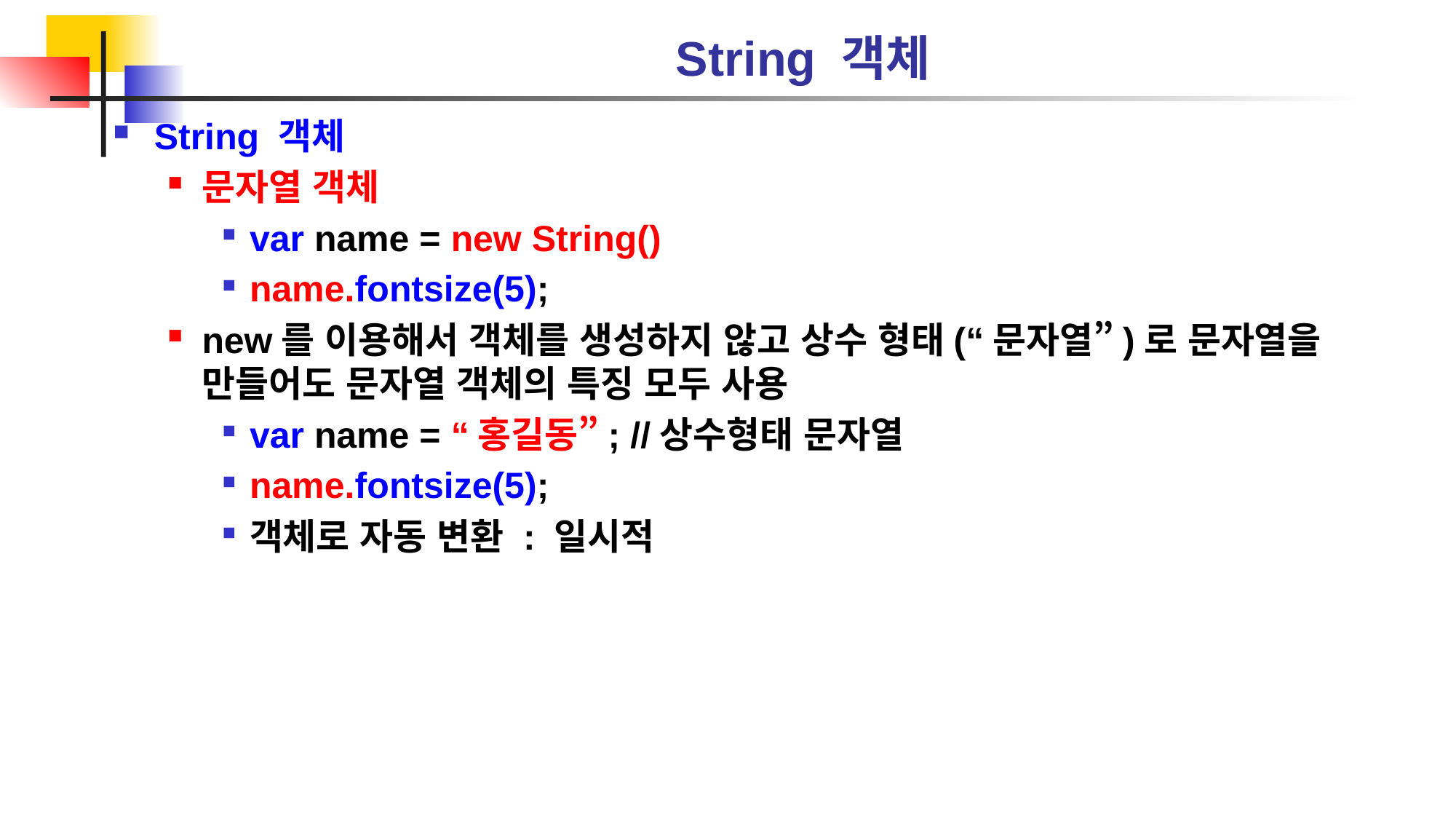

# String 객체
String 객체
문자열 객체
var name = new String()
name.fontsize(5);
new를 이용해서 객체를 생성하지 않고 상수 형태(“문자열”)로 문자열을 만들어도 문자열 객체의 특징 모두 사용
var name = “홍길동”; //상수형태 문자열
name.fontsize(5);
객체로 자동 변환 : 일시적